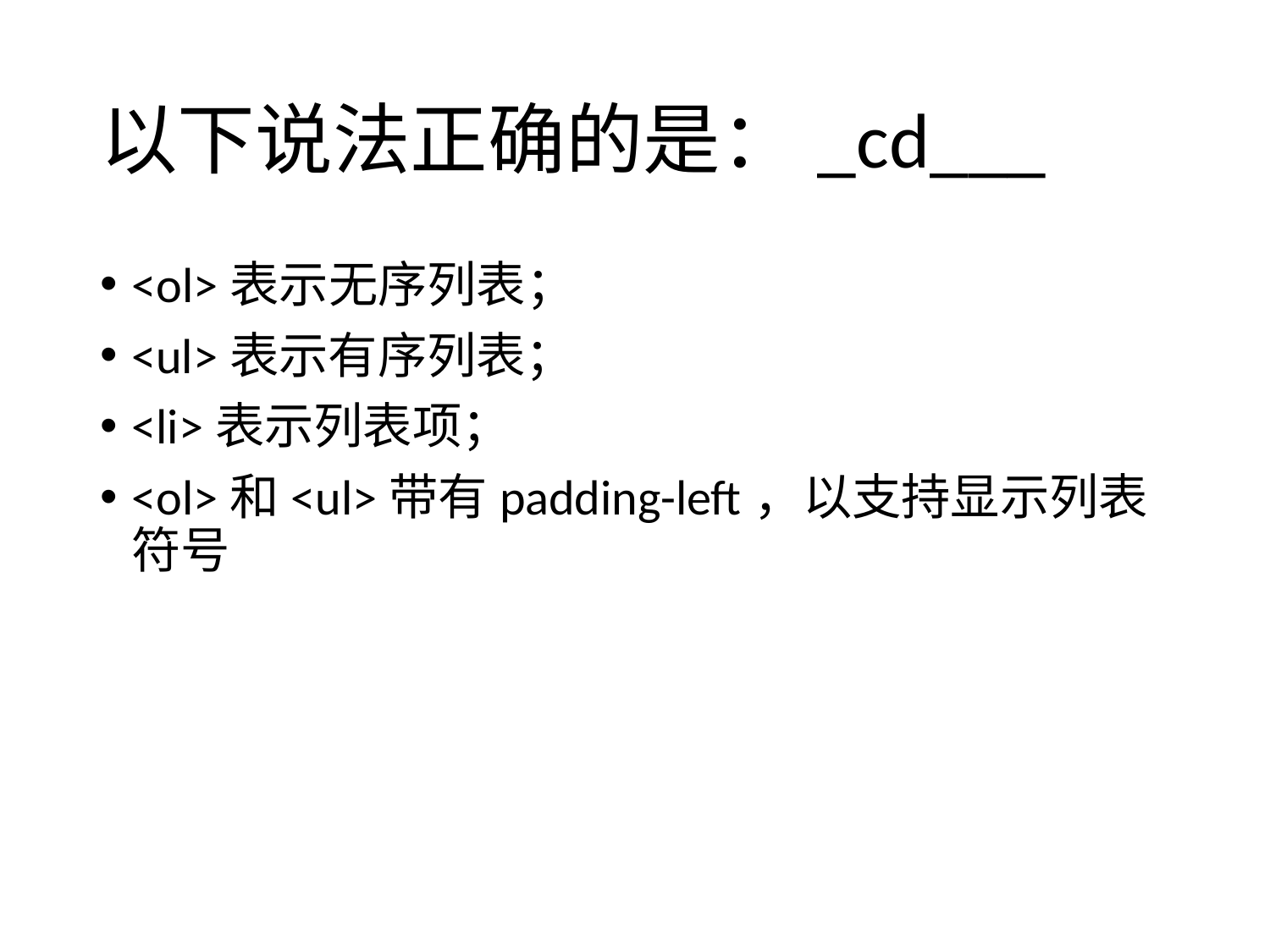

# 以下说法正确的是：_cd___
<ol>表示无序列表；
<ul>表示有序列表；
<li>表示列表项；
<ol>和<ul>带有padding-left，以支持显示列表符号